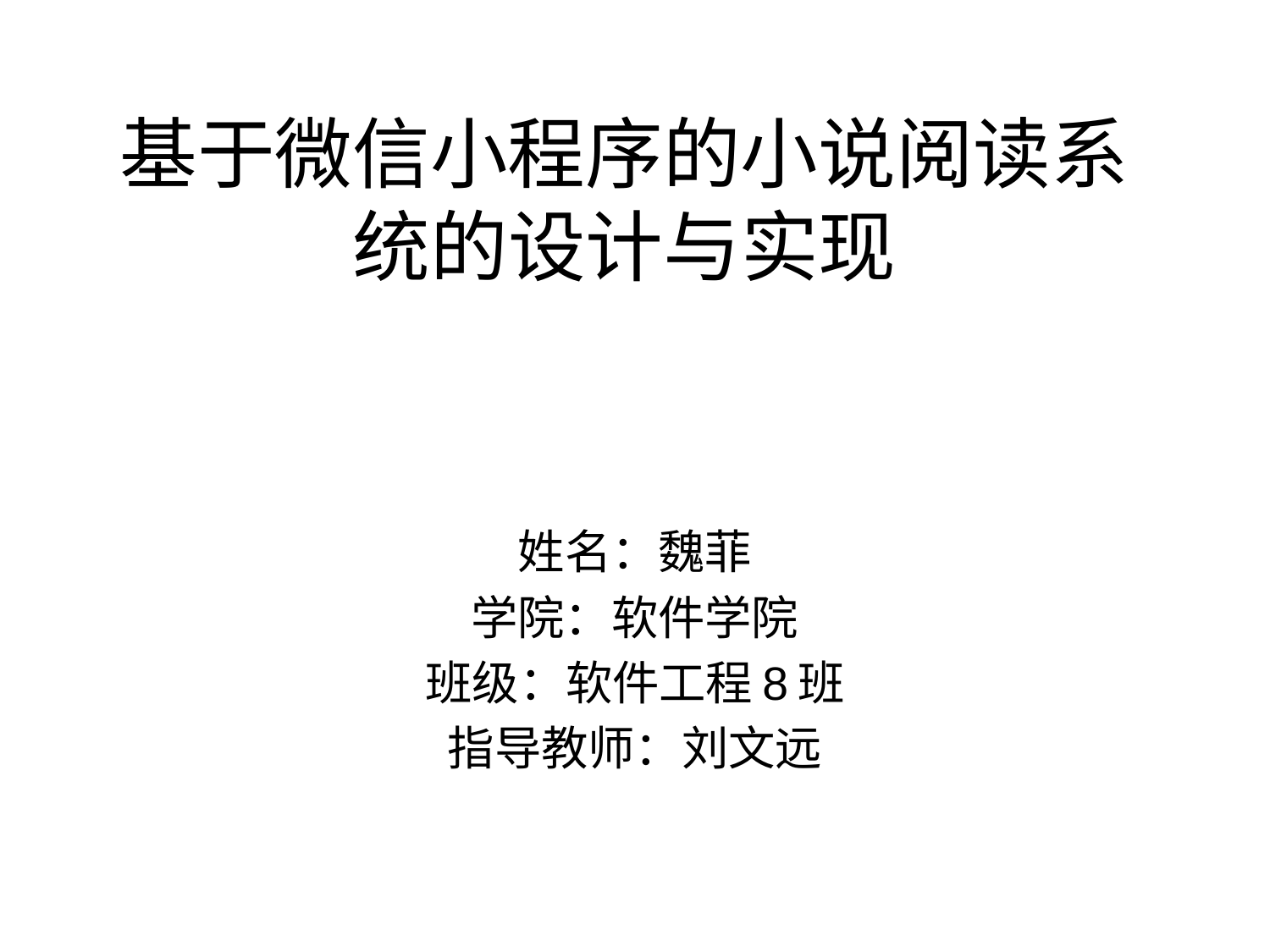

# 基于微信小程序的小说阅读系统的设计与实现
姓名：魏菲
学院：软件学院
班级：软件工程8班
指导教师：刘文远